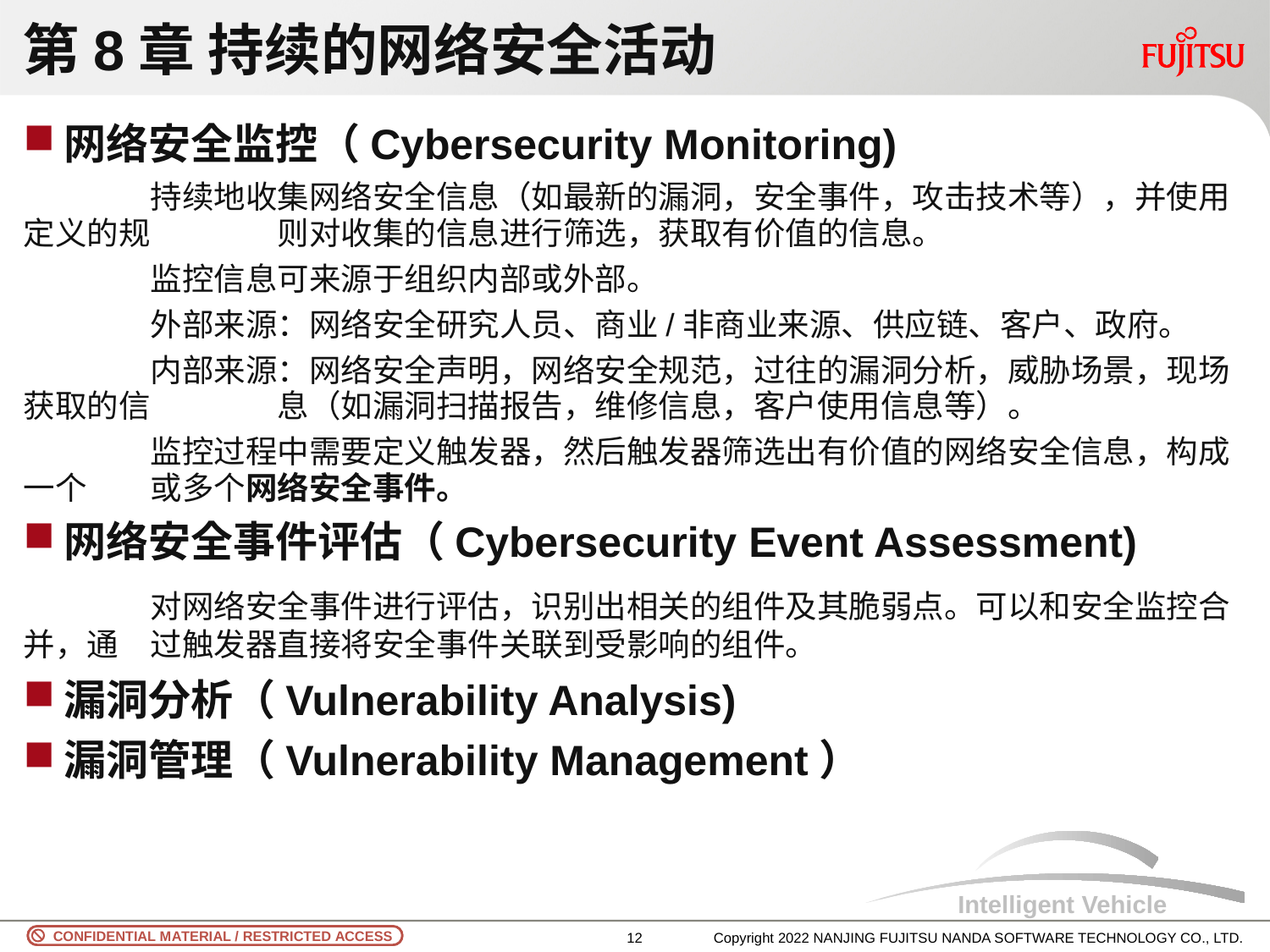

# 第8章 持续的网络安全活动
网络安全监控（Cybersecurity Monitoring)
	持续地收集网络安全信息（如最新的漏洞，安全事件，攻击技术等），并使用定义的规	则对收集的信息进行筛选，获取有价值的信息。
	监控信息可来源于组织内部或外部。
	外部来源：网络安全研究人员、商业/非商业来源、供应链、客户、政府。
	内部来源：网络安全声明，网络安全规范，过往的漏洞分析，威胁场景，现场获取的信	息（如漏洞扫描报告，维修信息，客户使用信息等）。
	监控过程中需要定义触发器，然后触发器筛选出有价值的网络安全信息，构成一个	或多个网络安全事件。
网络安全事件评估（Cybersecurity Event Assessment)
	对网络安全事件进行评估，识别出相关的组件及其脆弱点。可以和安全监控合并，通	过触发器直接将安全事件关联到受影响的组件。
漏洞分析（Vulnerability Analysis)
漏洞管理（Vulnerability Management）
12
Copyright 2022 NANJING FUJITSU NANDA SOFTWARE TECHNOLOGY CO., LTD.